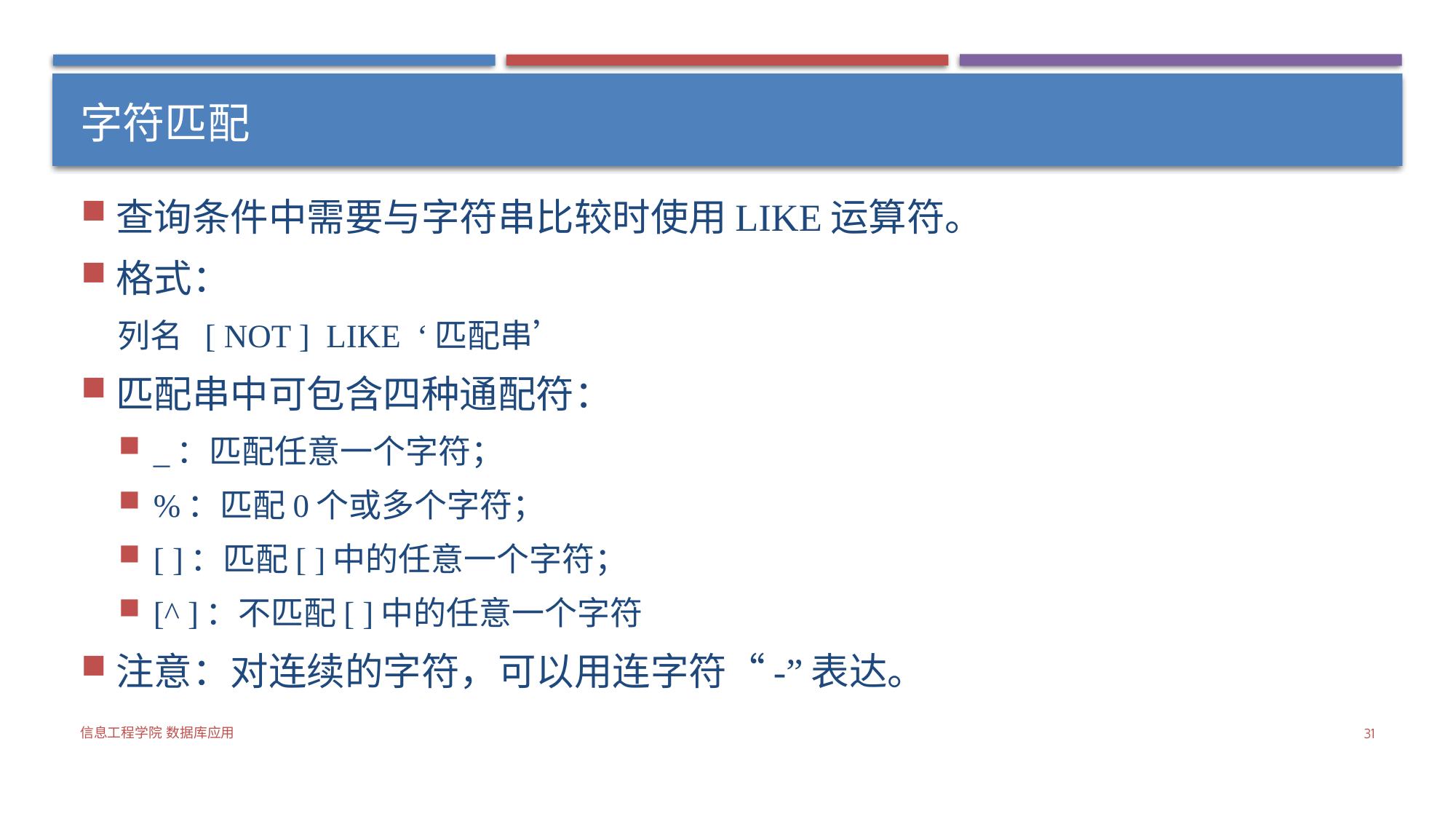

# 字符匹配
查询条件中需要与字符串比较时使用LIKE运算符。
格式：
列名  [ NOT ]  LIKE  ‘匹配串’
匹配串中可包含四种通配符：
_：匹配任意一个字符；
%：匹配0个或多个字符；
[ ]：匹配[ ]中的任意一个字符；
[^ ]：不匹配[ ]中的任意一个字符
注意：对连续的字符，可以用连字符“-”表达。
信息工程学院 数据库应用
31